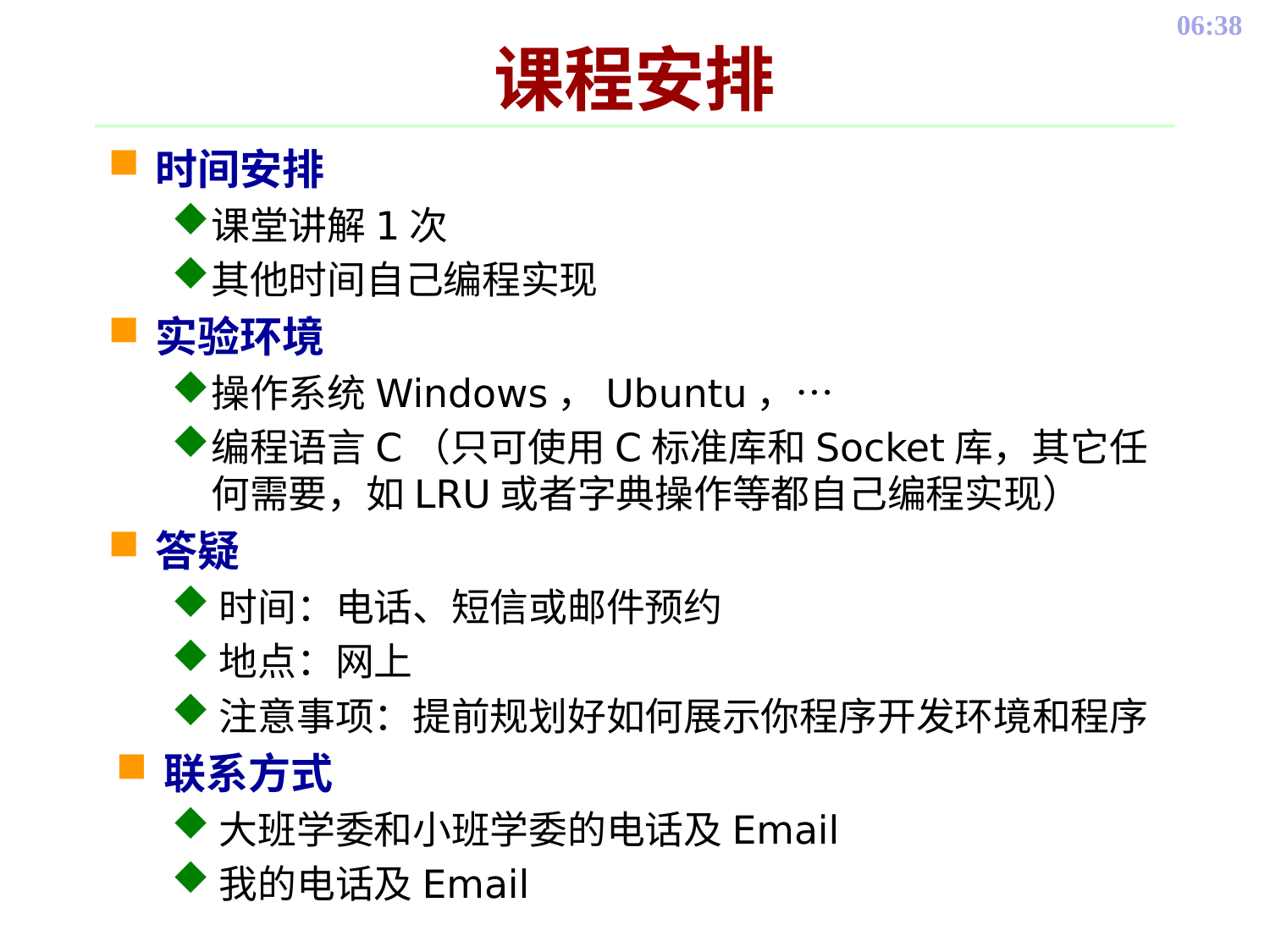

# 课程安排
时间安排
课堂讲解1次
其他时间自己编程实现
实验环境
操作系统Windows，Ubuntu，…
编程语言C（只可使用C标准库和Socket库，其它任何需要，如LRU或者字典操作等都自己编程实现）
答疑
时间：电话、短信或邮件预约
地点：网上
注意事项：提前规划好如何展示你程序开发环境和程序
联系方式
大班学委和小班学委的电话及Email
我的电话及Email